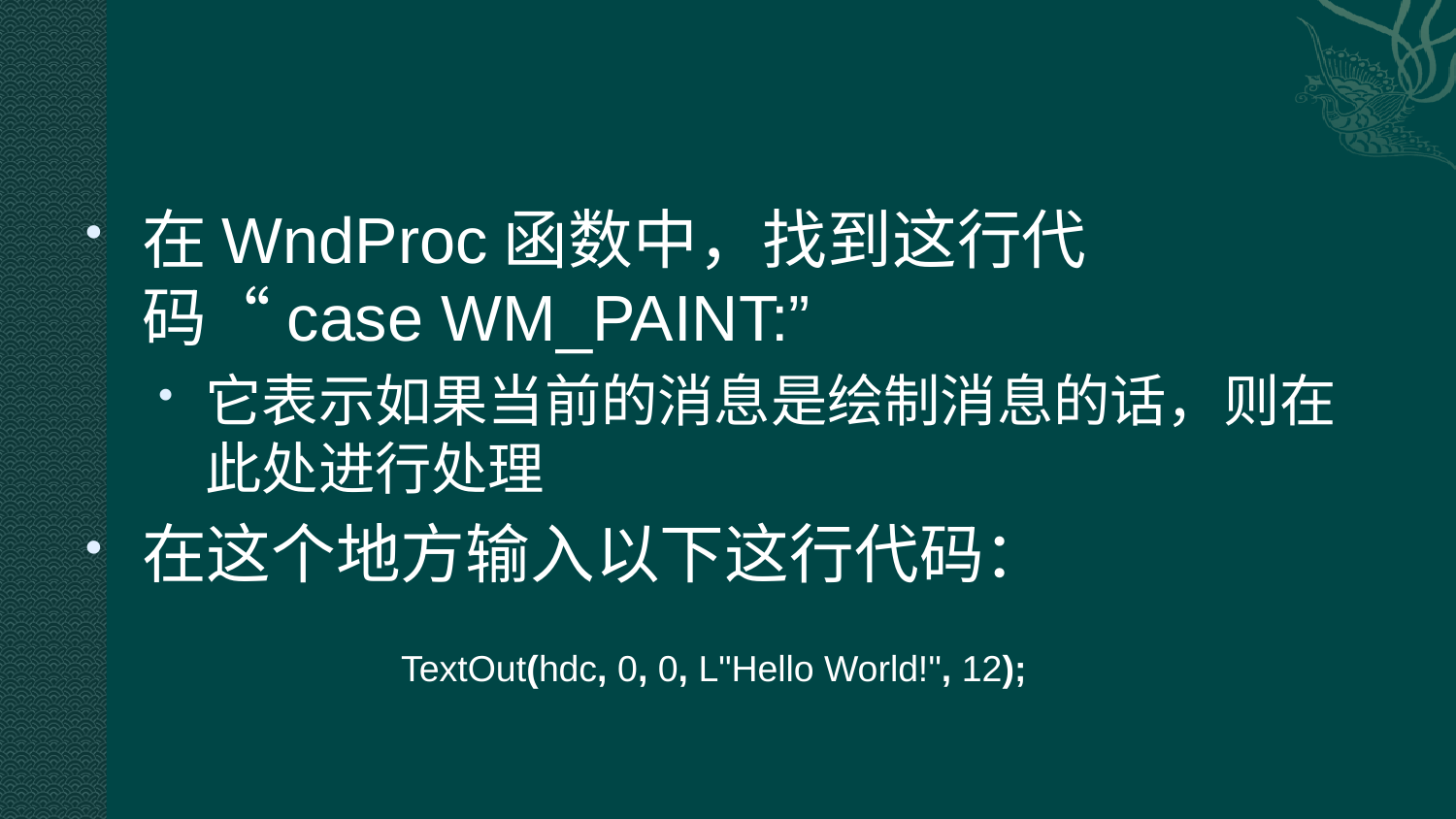

#
在WndProc函数中，找到这行代码“case WM_PAINT:”
它表示如果当前的消息是绘制消息的话，则在此处进行处理
在这个地方输入以下这行代码：

TextOut(hdc, 0, 0, L"Hello World!", 12);